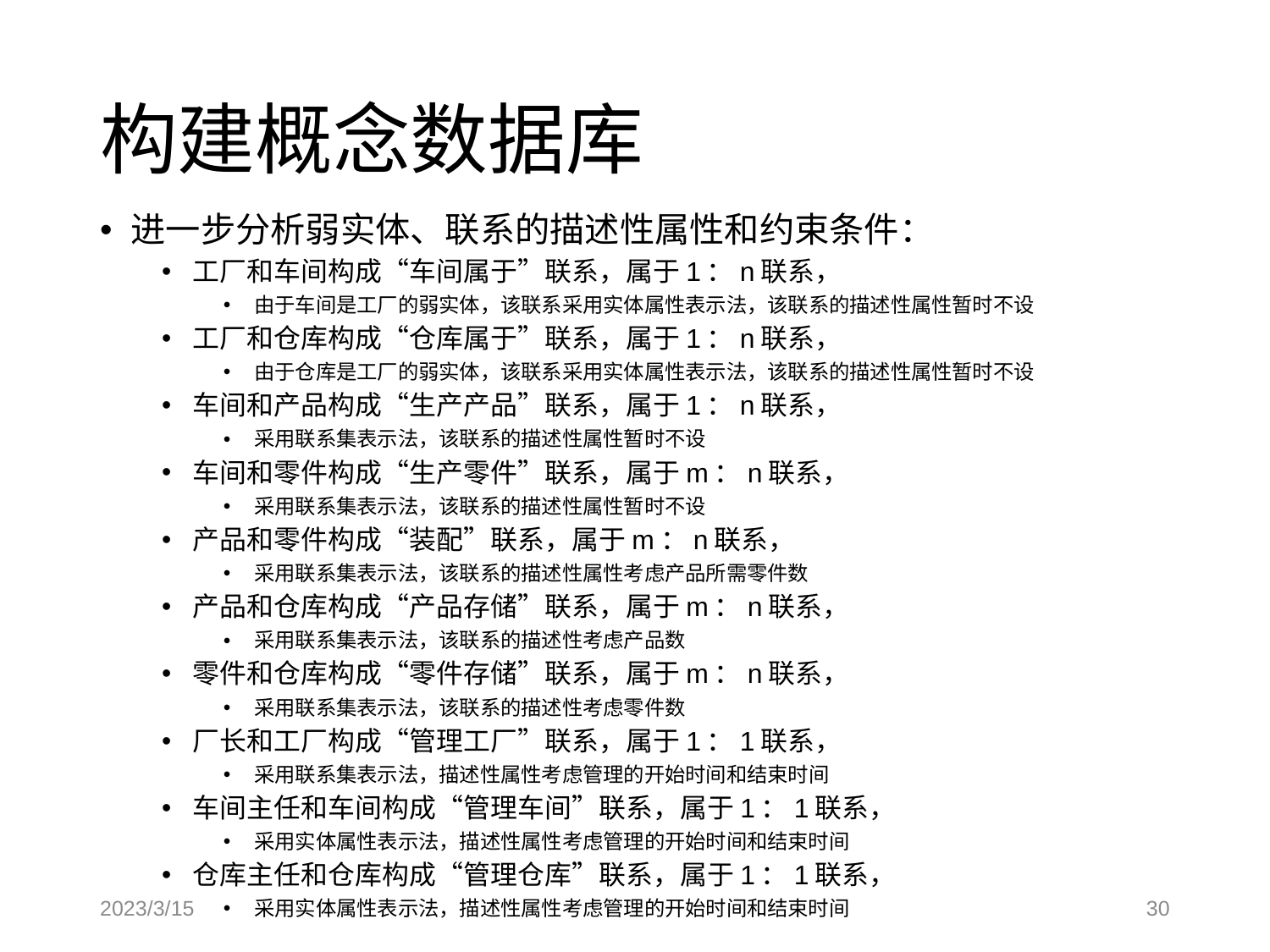

# 构建概念数据库
进一步分析弱实体、联系的描述性属性和约束条件：
工厂和车间构成“车间属于”联系，属于1：n联系，
由于车间是工厂的弱实体，该联系采用实体属性表示法，该联系的描述性属性暂时不设
工厂和仓库构成“仓库属于”联系，属于1：n联系，
由于仓库是工厂的弱实体，该联系采用实体属性表示法，该联系的描述性属性暂时不设
车间和产品构成“生产产品”联系，属于1：n联系，
采用联系集表示法，该联系的描述性属性暂时不设
车间和零件构成“生产零件”联系，属于m：n联系，
采用联系集表示法，该联系的描述性属性暂时不设
产品和零件构成“装配”联系，属于m：n联系，
采用联系集表示法，该联系的描述性属性考虑产品所需零件数
产品和仓库构成“产品存储”联系，属于m：n联系，
采用联系集表示法，该联系的描述性考虑产品数
零件和仓库构成“零件存储”联系，属于m：n联系，
采用联系集表示法，该联系的描述性考虑零件数
厂长和工厂构成“管理工厂”联系，属于1：1联系，
采用联系集表示法，描述性属性考虑管理的开始时间和结束时间
车间主任和车间构成“管理车间”联系，属于1：1联系，
采用实体属性表示法，描述性属性考虑管理的开始时间和结束时间
仓库主任和仓库构成“管理仓库”联系，属于1：1联系，
采用实体属性表示法，描述性属性考虑管理的开始时间和结束时间
2023/3/15
30